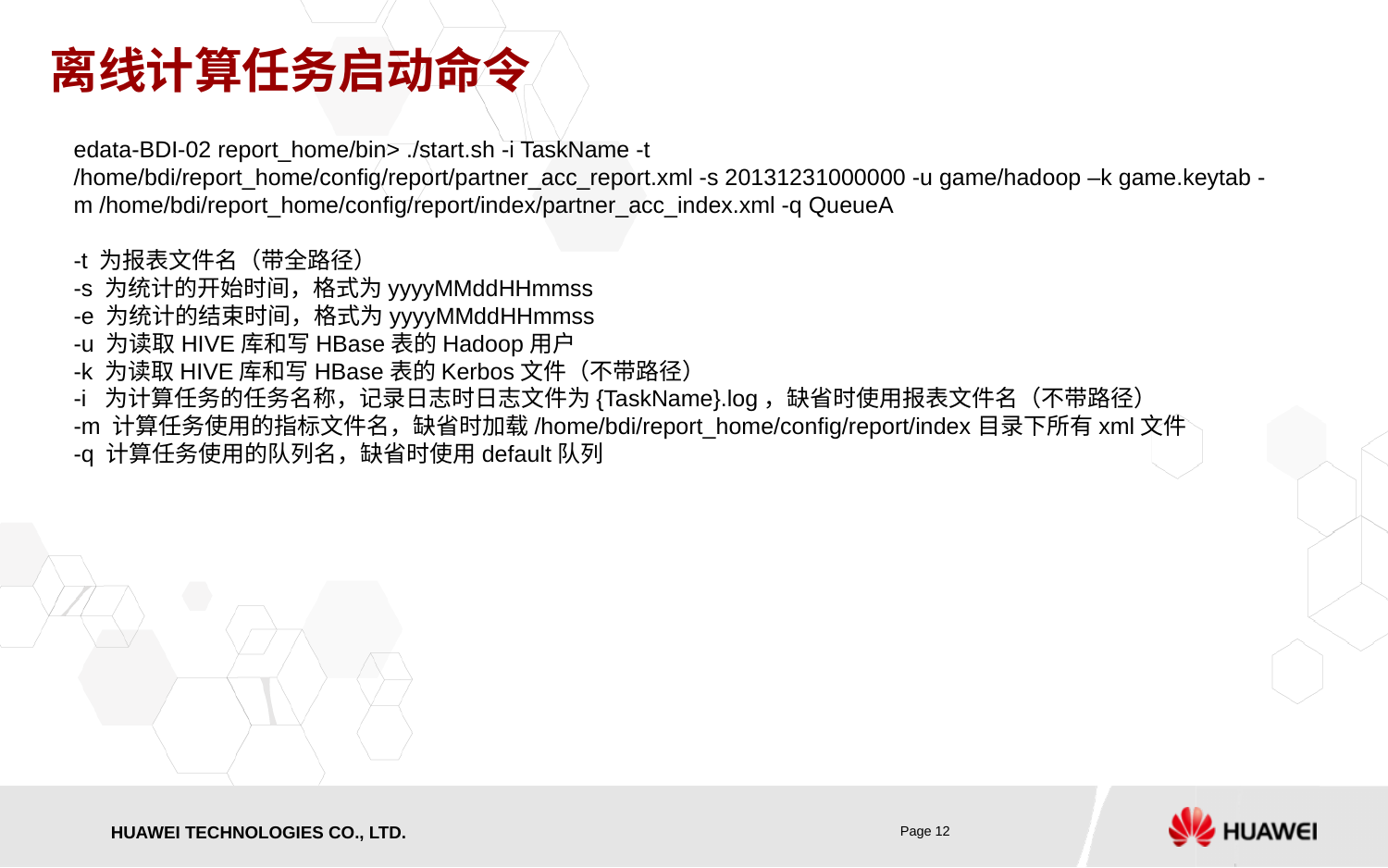

# 离线计算任务启动命令
edata-BDI-02 report_home/bin> ./start.sh -i TaskName -t /home/bdi/report_home/config/report/partner_acc_report.xml -s 20131231000000 -u game/hadoop –k game.keytab -m /home/bdi/report_home/config/report/index/partner_acc_index.xml -q QueueA

-t 为报表文件名（带全路径）
-s 为统计的开始时间，格式为yyyyMMddHHmmss
-e 为统计的结束时间，格式为yyyyMMddHHmmss
-u 为读取HIVE库和写HBase表的Hadoop用户
-k 为读取HIVE库和写HBase表的Kerbos文件（不带路径）
-i  为计算任务的任务名称，记录日志时日志文件为{TaskName}.log，缺省时使用报表文件名（不带路径）
-m 计算任务使用的指标文件名，缺省时加载/home/bdi/report_home/config/report/index目录下所有xml文件
-q 计算任务使用的队列名，缺省时使用default队列